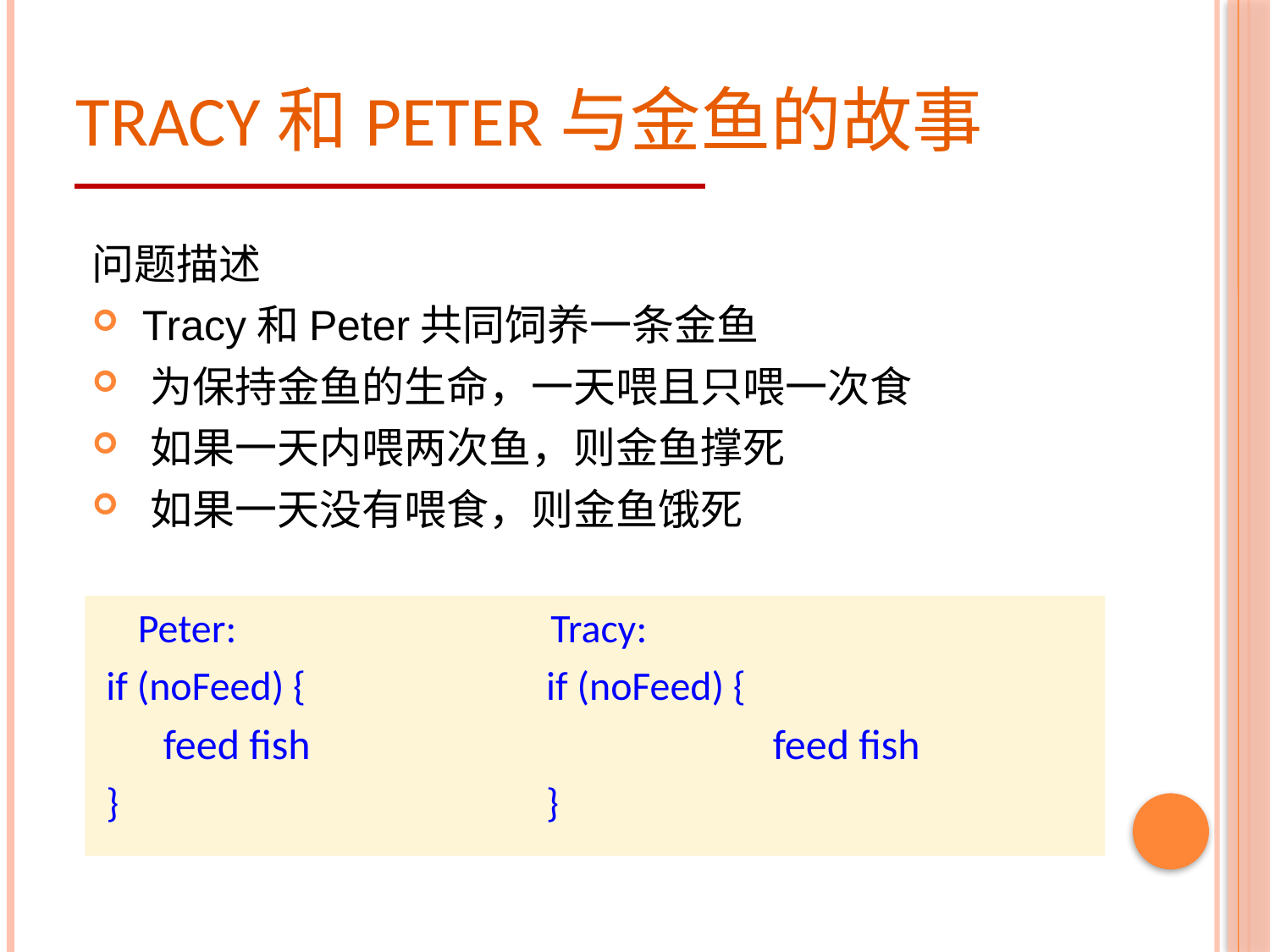

# Tracy和Peter与金鱼的故事
问题描述
 Tracy和Peter共同饲养一条金鱼
 为保持金鱼的生命，一天喂且只喂一次食
 如果一天内喂两次鱼，则金鱼撑死
 如果一天没有喂食，则金鱼饿死
Peter:                               	Tracy:
if (noFeed) {                    	   if (noFeed) {
      feed fish				feed fish
}                                       	   }